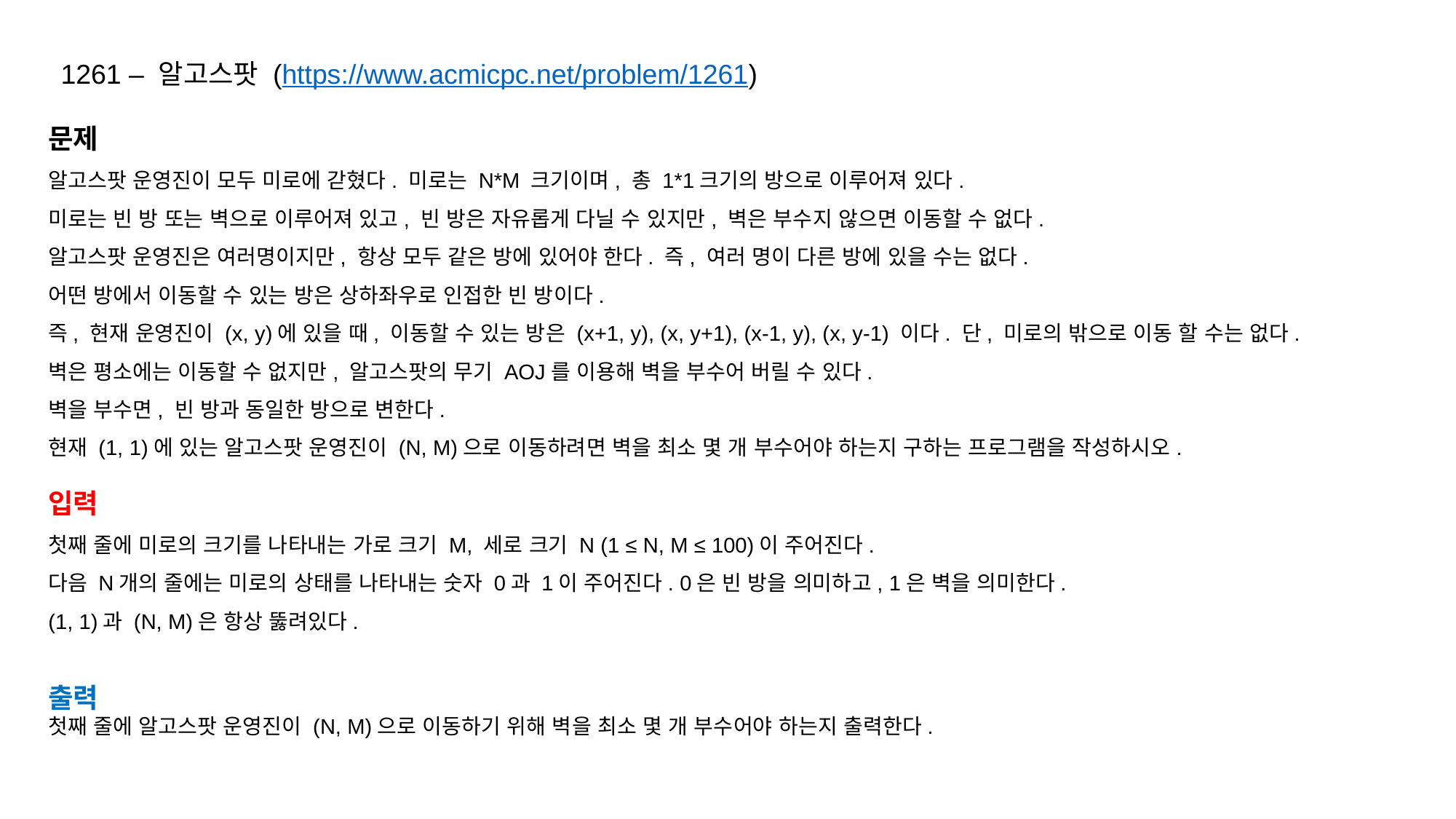

1261 – 알고스팟 (https://www.acmicpc.net/problem/1261)
문제
알고스팟 운영진이 모두 미로에 갇혔다. 미로는 N*M 크기이며, 총 1*1크기의 방으로 이루어져 있다.
미로는 빈 방 또는 벽으로 이루어져 있고, 빈 방은 자유롭게 다닐 수 있지만, 벽은 부수지 않으면 이동할 수 없다.
알고스팟 운영진은 여러명이지만, 항상 모두 같은 방에 있어야 한다. 즉, 여러 명이 다른 방에 있을 수는 없다.
어떤 방에서 이동할 수 있는 방은 상하좌우로 인접한 빈 방이다.
즉, 현재 운영진이 (x, y)에 있을 때, 이동할 수 있는 방은 (x+1, y), (x, y+1), (x-1, y), (x, y-1) 이다. 단, 미로의 밖으로 이동 할 수는 없다.
벽은 평소에는 이동할 수 없지만, 알고스팟의 무기 AOJ를 이용해 벽을 부수어 버릴 수 있다.
벽을 부수면, 빈 방과 동일한 방으로 변한다.
현재 (1, 1)에 있는 알고스팟 운영진이 (N, M)으로 이동하려면 벽을 최소 몇 개 부수어야 하는지 구하는 프로그램을 작성하시오.
입력
첫째 줄에 미로의 크기를 나타내는 가로 크기 M, 세로 크기 N (1 ≤ N, M ≤ 100)이 주어진다.
다음 N개의 줄에는 미로의 상태를 나타내는 숫자 0과 1이 주어진다. 0은 빈 방을 의미하고, 1은 벽을 의미한다.
(1, 1)과 (N, M)은 항상 뚫려있다.
출력
첫째 줄에 알고스팟 운영진이 (N, M)으로 이동하기 위해 벽을 최소 몇 개 부수어야 하는지 출력한다.